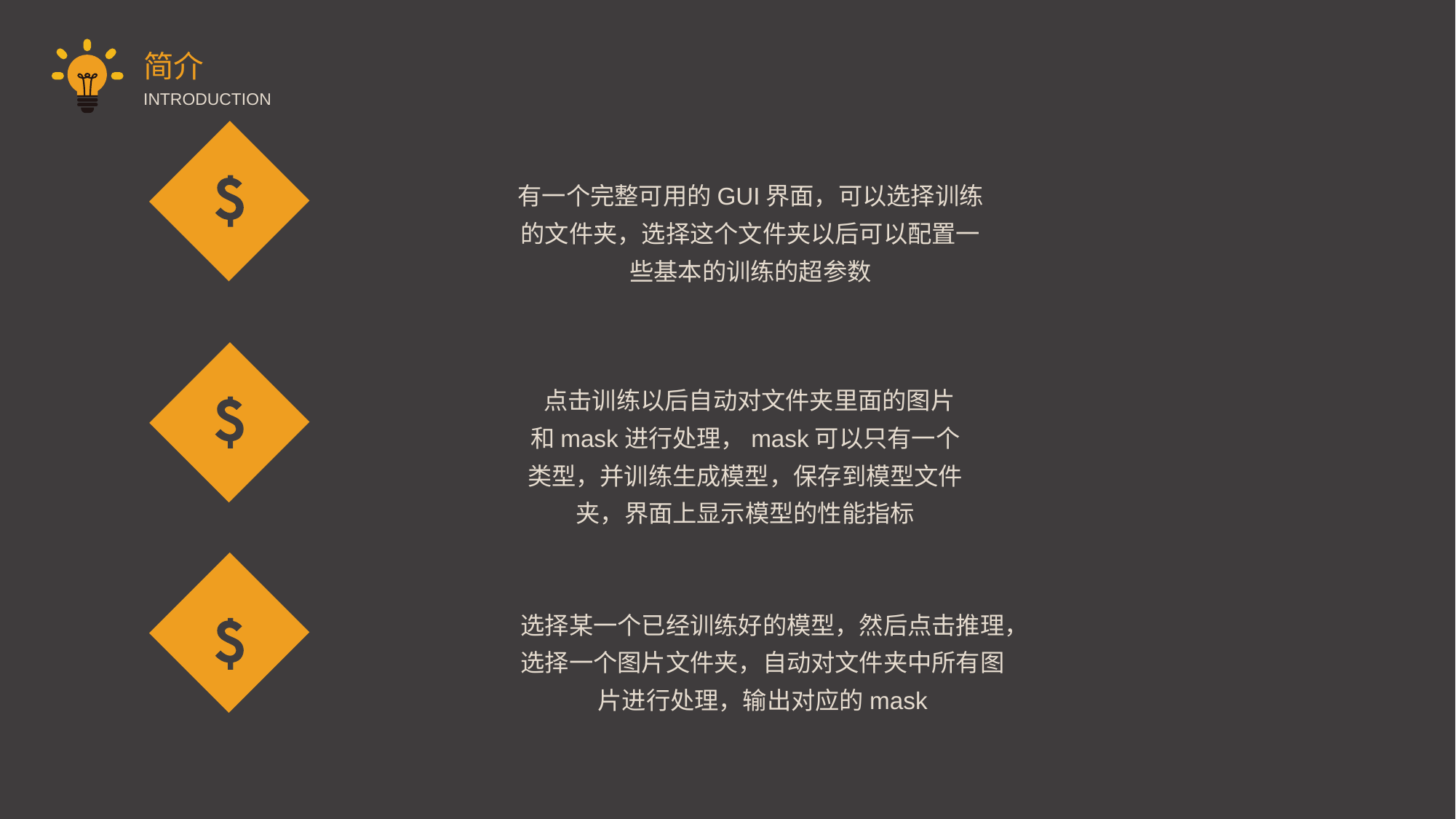

简介
INTRODUCTION

有一个完整可用的GUI界面，可以选择训练的文件夹，选择这个文件夹以后可以配置一些基本的训练的超参数

 点击训练以后自动对文件夹里面的图片和mask进行处理，mask可以只有一个类型，并训练生成模型，保存到模型文件夹，界面上显示模型的性能指标

选择某一个已经训练好的模型，然后点击推理，选择一个图片文件夹，自动对文件夹中所有图片进行处理，输出对应的mask